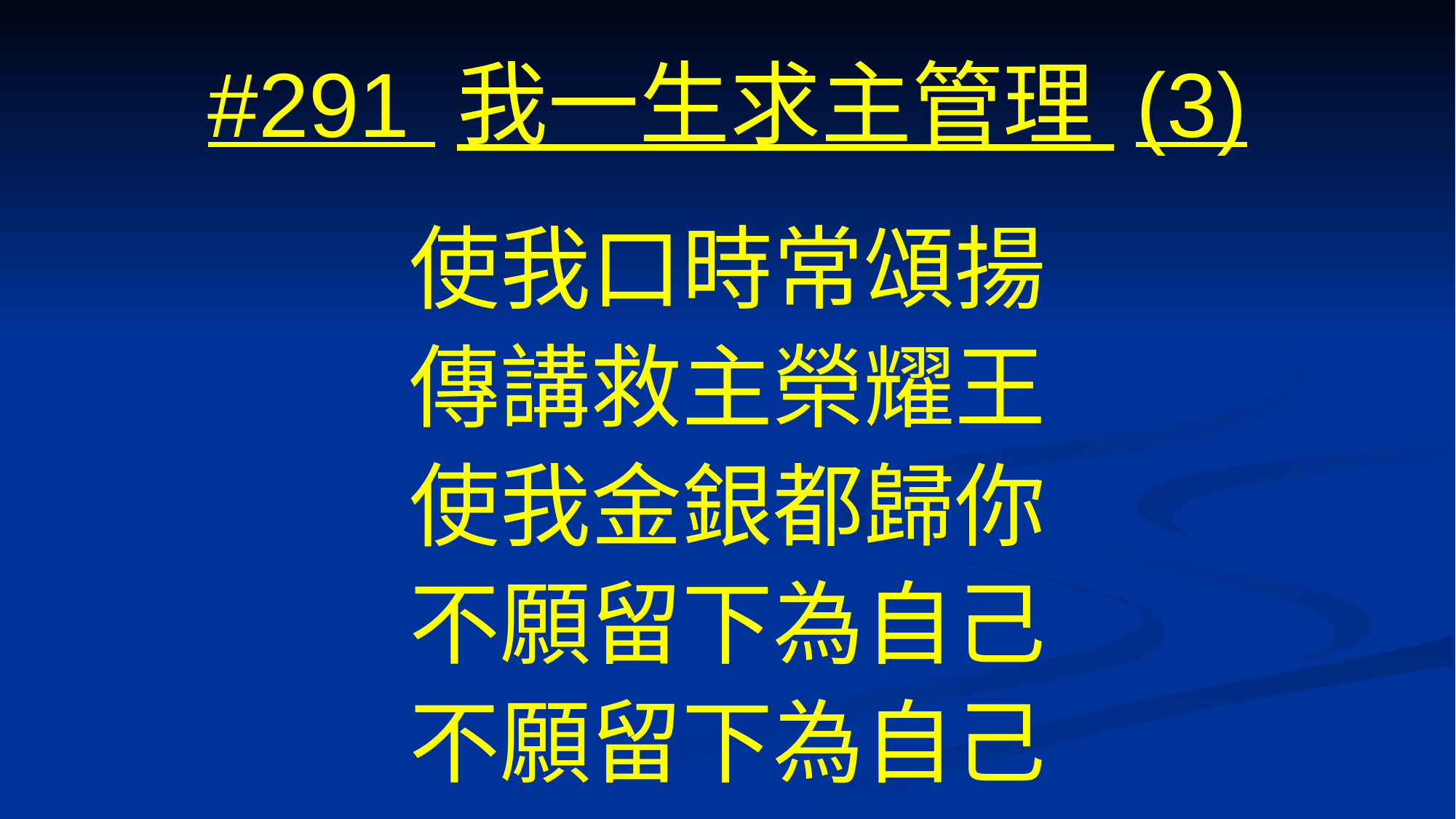

# #291 我一生求主管理 (3)
使我口時常頌揚
傳講救主榮耀王
使我金銀都歸你
不願留下為自己
不願留下為自己